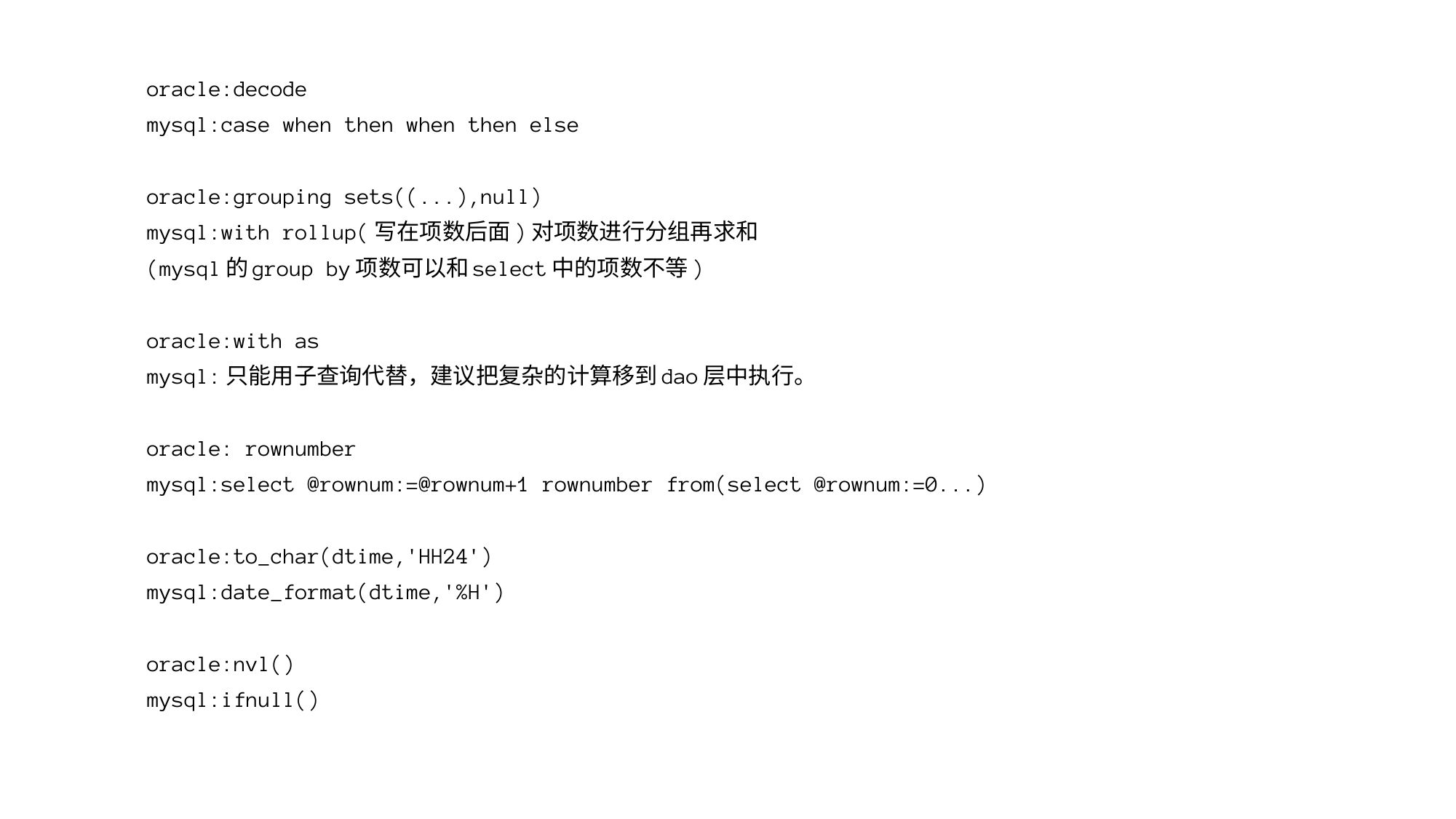

oracle:decode
mysql:case when then when then else

oracle:grouping sets((...),null)
mysql:with rollup(写在项数后面)对项数进行分组再求和
(mysql的group by项数可以和select中的项数不等)

oracle:with as
mysql:只能用子查询代替，建议把复杂的计算移到dao层中执行。

oracle: rownumber
mysql:select @rownum:=@rownum+1 rownumber from(select @rownum:=0...)

oracle:to_char(dtime,'HH24')
mysql:date_format(dtime,'%H')

oracle:nvl()
mysql:ifnull()